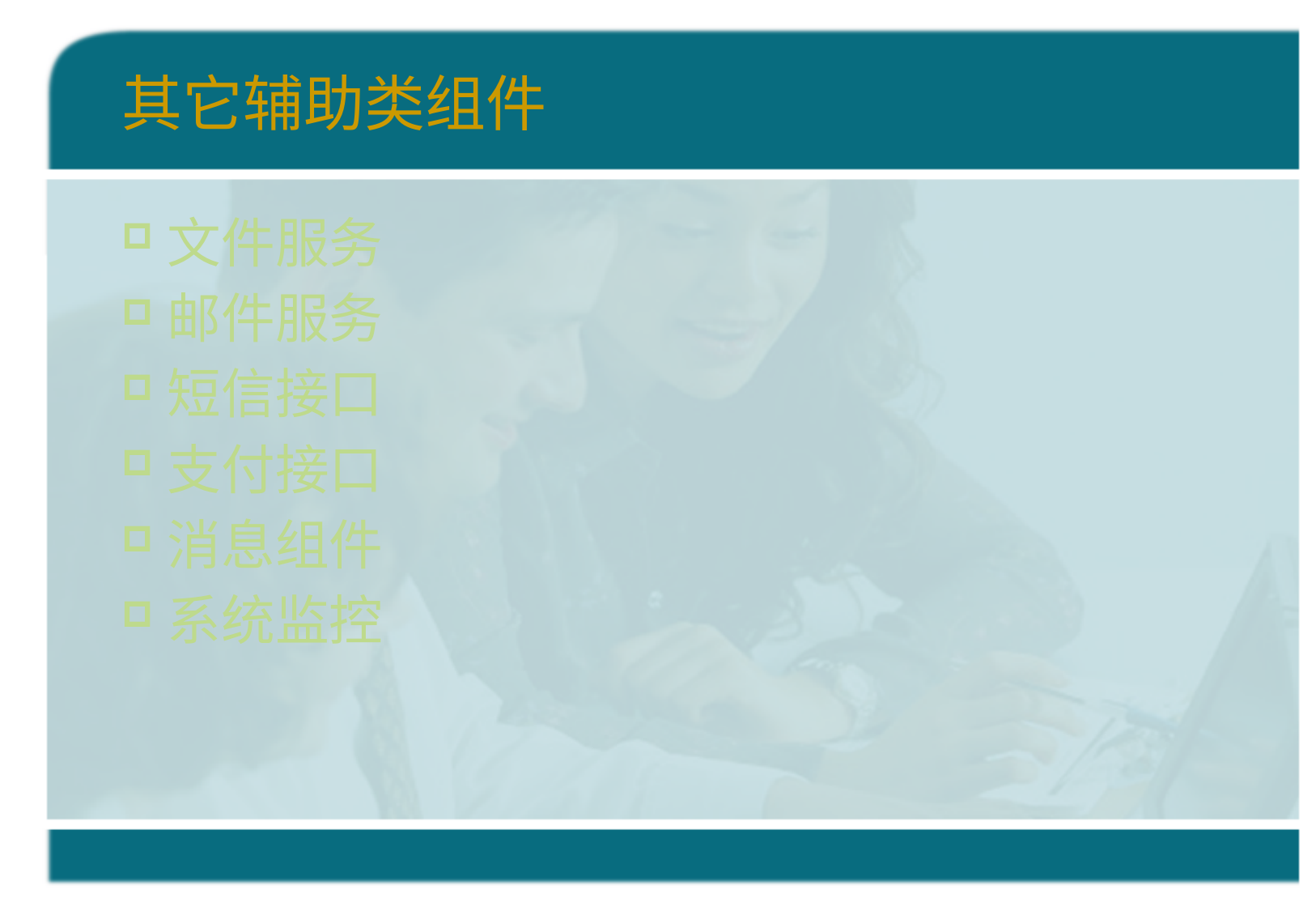

# 其它辅助类组件
文件服务
邮件服务
短信接口
支付接口
消息组件
系统监控